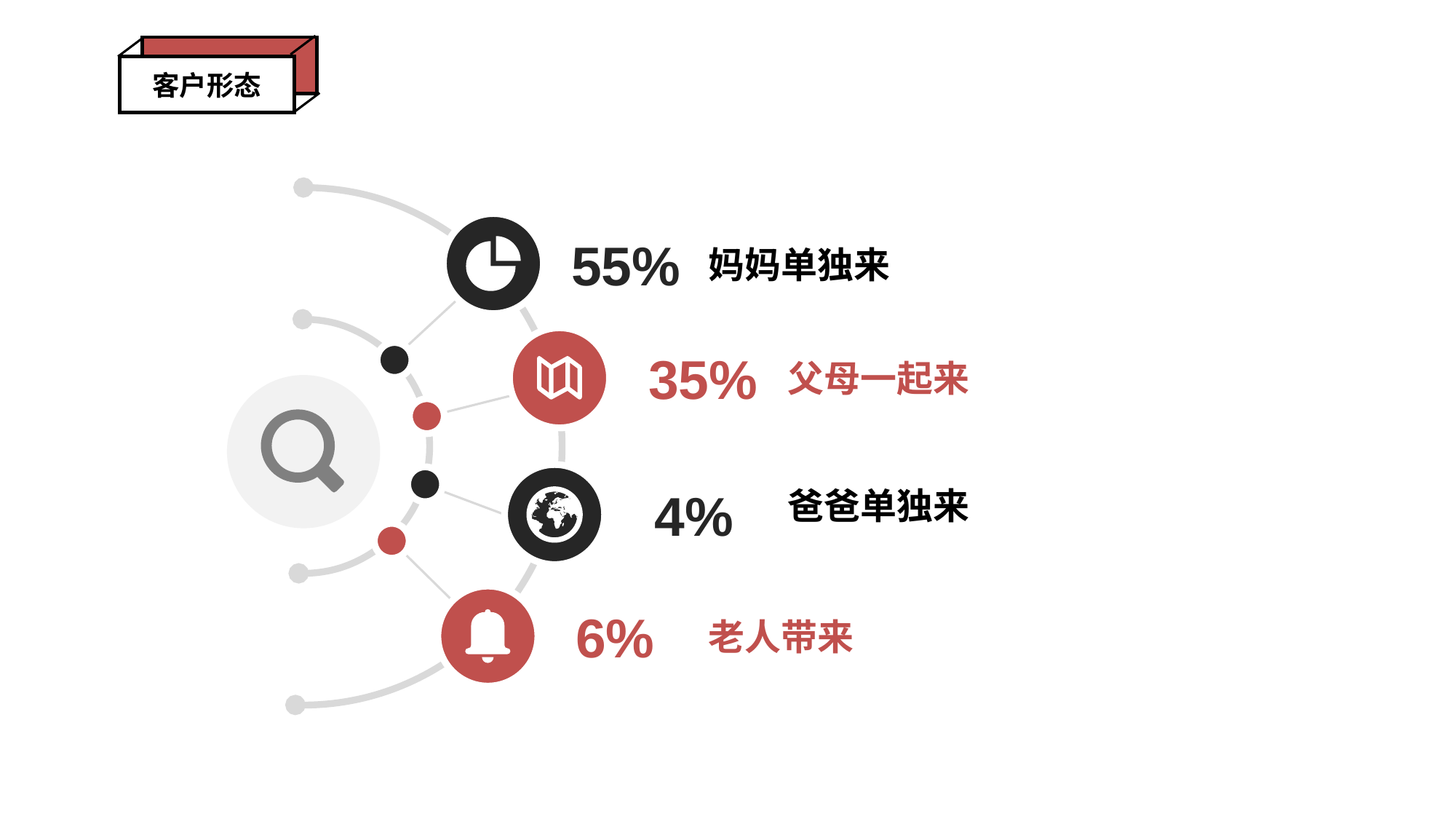

客户形态

55%

妈妈单独来

35%
父母一起来

4%
爸爸单独来

6%

老人带来